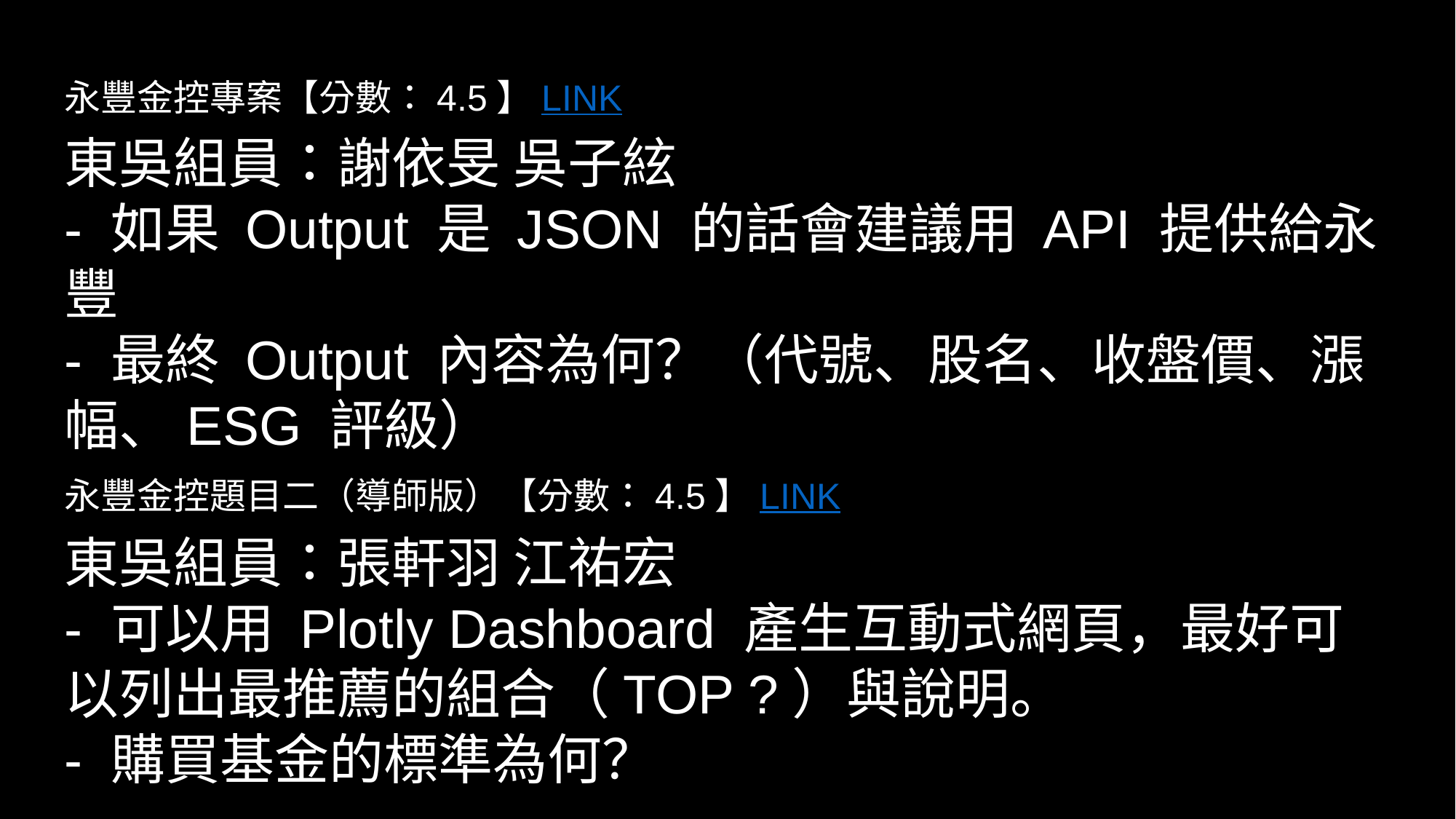

永豐金控專案【分數：4.5】LINK
東吳組員：謝依旻 吳子絃
- 如果 Output 是 JSON 的話會建議用 API 提供給永豐
- 最終 Output 內容為何？（代號、股名、收盤價、漲幅、ESG 評級）
永豐金控題目二（導師版）【分數：4.5】LINK
東吳組員：張軒羽 江祐宏
- 可以用 Plotly Dashboard 產生互動式網頁，最好可以列出最推薦的組合（TOP ?）與說明。
- 購買基金的標準為何？